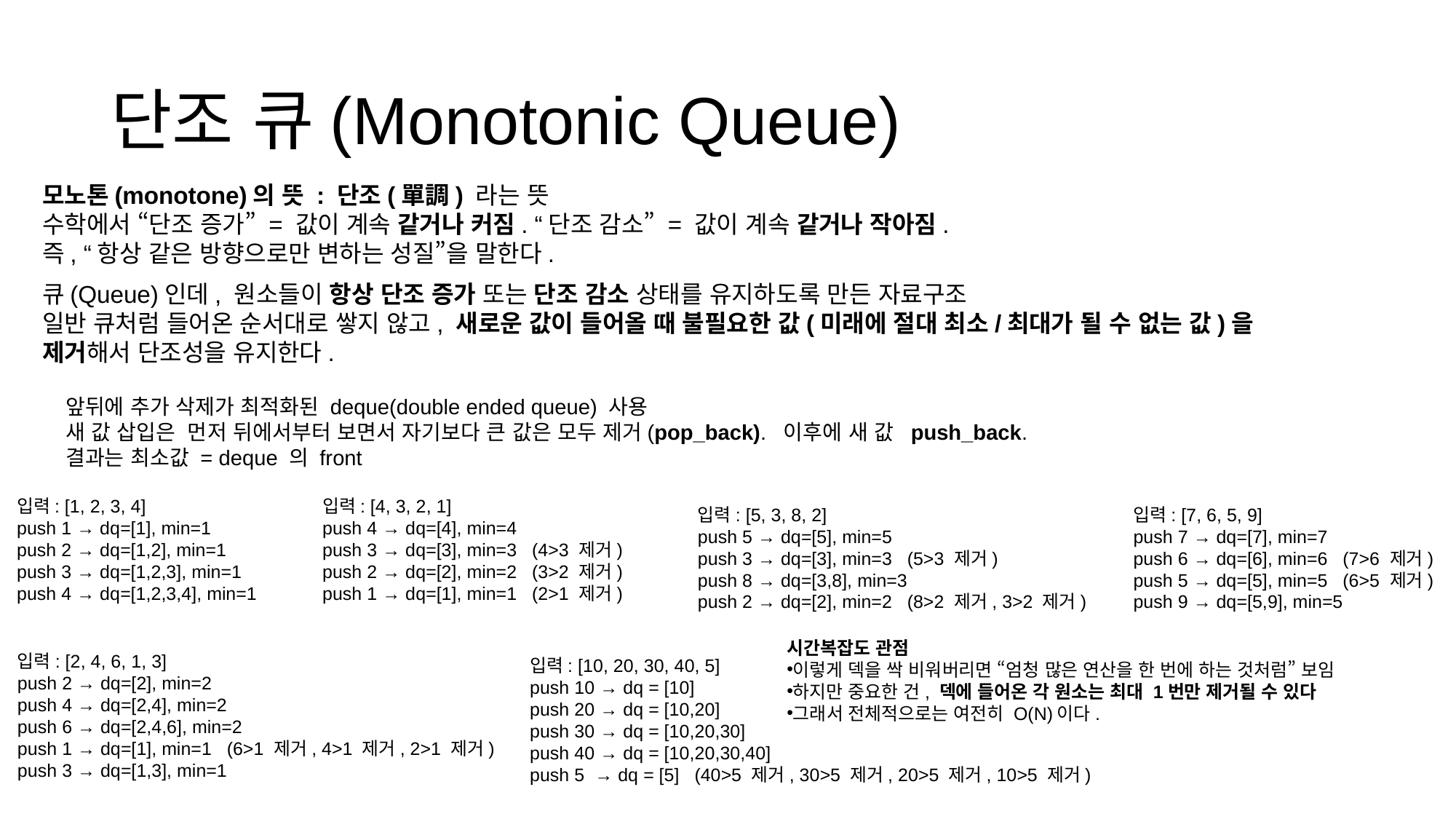

# 단조 큐(Monotonic Queue)
모노톤(monotone)의 뜻 : 단조(單調) 라는 뜻
수학에서 “단조 증가” = 값이 계속 같거나 커짐. “단조 감소” = 값이 계속 같거나 작아짐.
즉, “항상 같은 방향으로만 변하는 성질”을 말한다.
큐(Queue)인데, 원소들이 항상 단조 증가 또는 단조 감소 상태를 유지하도록 만든 자료구조
일반 큐처럼 들어온 순서대로 쌓지 않고, 새로운 값이 들어올 때 불필요한 값(미래에 절대 최소/최대가 될 수 없는 값)을 제거해서 단조성을 유지한다.
앞뒤에 추가 삭제가 최적화된 deque(double ended queue) 사용
새 값 삽입은  먼저 뒤에서부터 보면서 자기보다 큰 값은 모두 제거(pop_back).  이후에 새 값  push_back.
결과는 최소값 = deque 의 front
입력: [4, 3, 2, 1]
push 4 → dq=[4], min=4
push 3 → dq=[3], min=3   (4>3 제거)
push 2 → dq=[2], min=2   (3>2 제거)
push 1 → dq=[1], min=1   (2>1 제거)
입력: [1, 2, 3, 4]
push 1 → dq=[1], min=1
push 2 → dq=[1,2], min=1
push 3 → dq=[1,2,3], min=1
push 4 → dq=[1,2,3,4], min=1
입력: [5, 3, 8, 2]
push 5 → dq=[5], min=5
push 3 → dq=[3], min=3   (5>3 제거)
push 8 → dq=[3,8], min=3
push 2 → dq=[2], min=2   (8>2 제거, 3>2 제거)
입력: [7, 6, 5, 9]
push 7 → dq=[7], min=7
push 6 → dq=[6], min=6   (7>6 제거)
push 5 → dq=[5], min=5   (6>5 제거)
push 9 → dq=[5,9], min=5
시간복잡도 관점
이렇게 덱을 싹 비워버리면 “엄청 많은 연산을 한 번에 하는 것처럼” 보임
하지만 중요한 건, 덱에 들어온 각 원소는 최대 1번만 제거될 수 있다
그래서 전체적으로는 여전히 O(N)이다.
입력: [2, 4, 6, 1, 3]
push 2 → dq=[2], min=2
push 4 → dq=[2,4], min=2
push 6 → dq=[2,4,6], min=2
push 1 → dq=[1], min=1   (6>1 제거, 4>1 제거, 2>1 제거)
push 3 → dq=[1,3], min=1
입력: [10, 20, 30, 40, 5]
push 10 → dq = [10]
push 20 → dq = [10,20]
push 30 → dq = [10,20,30]
push 40 → dq = [10,20,30,40]
push 5  → dq = [5]   (40>5 제거, 30>5 제거, 20>5 제거, 10>5 제거)